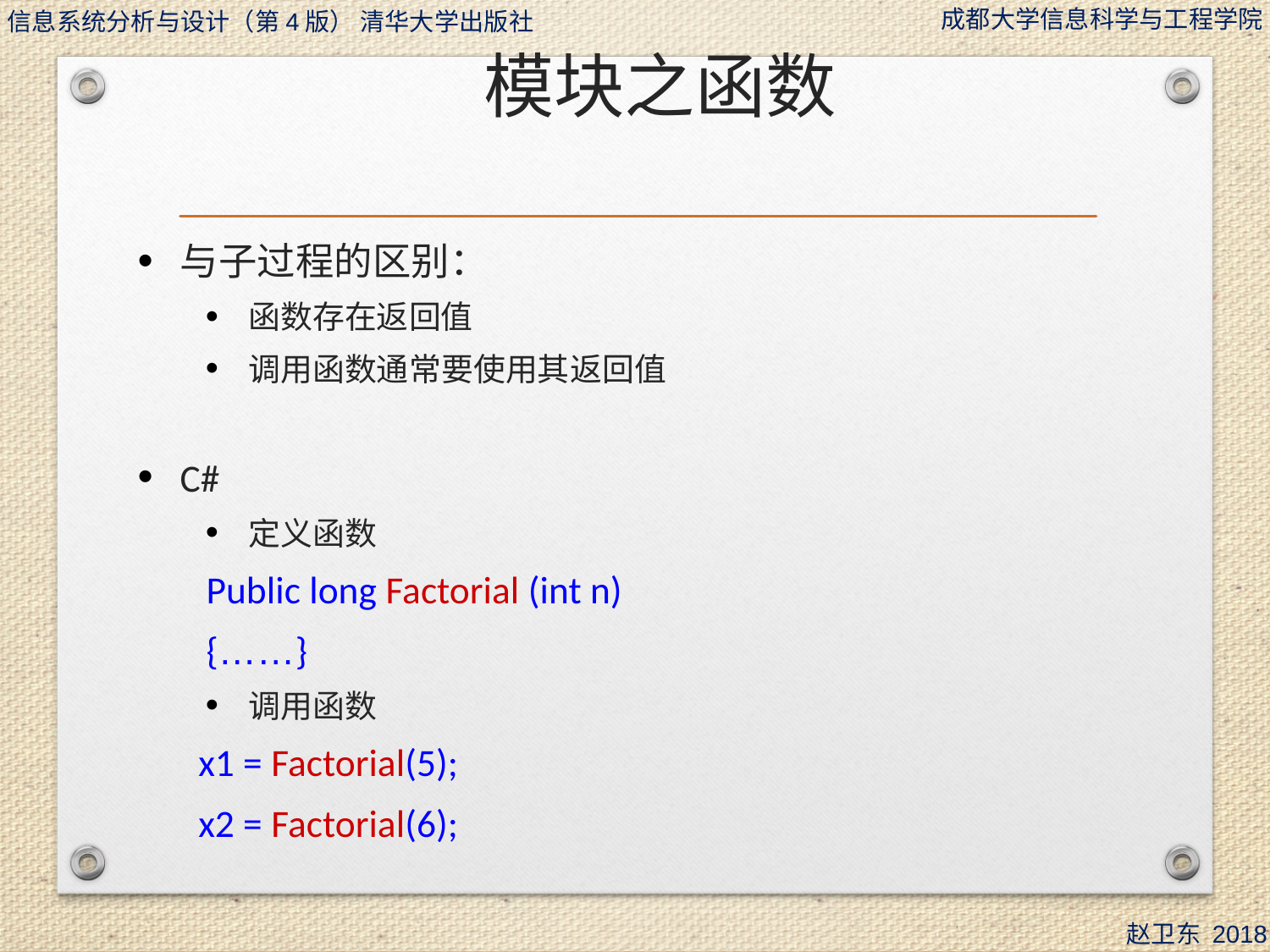

# 模块之函数
与子过程的区别：
函数存在返回值
调用函数通常要使用其返回值

C#
定义函数
	   Public long Factorial (int n)
	   {……}
调用函数
       x1 = Factorial(5);
       x2 = Factorial(6);